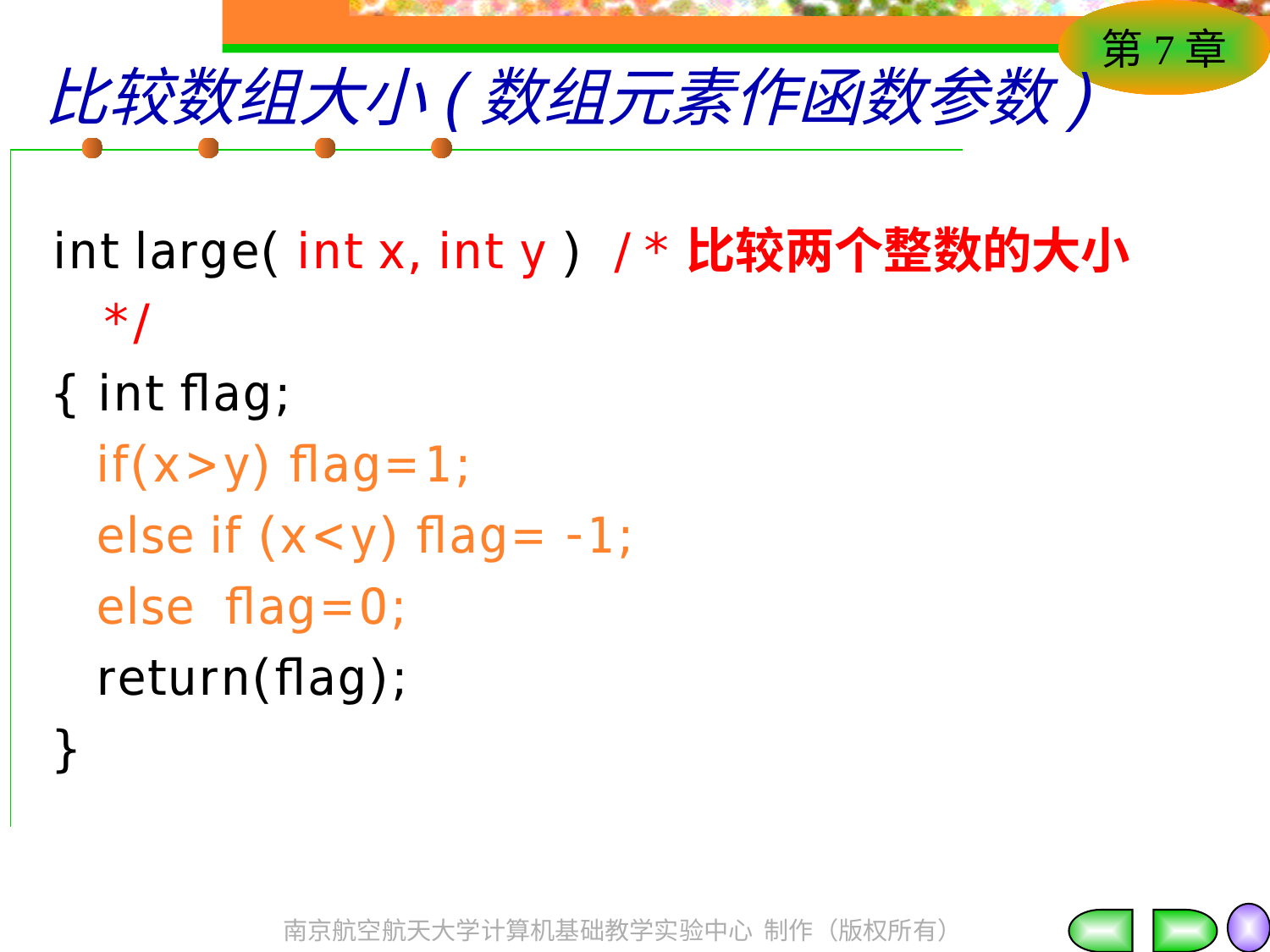

# 比较数组大小(数组元素作函数参数)
int large( int x, int y )  /*比较两个整数的大小*/
{ int flag;
   if(x>y) flag=1;
   else if (x<y) flag= -1;
   else  flag=0;
   return(flag);
}